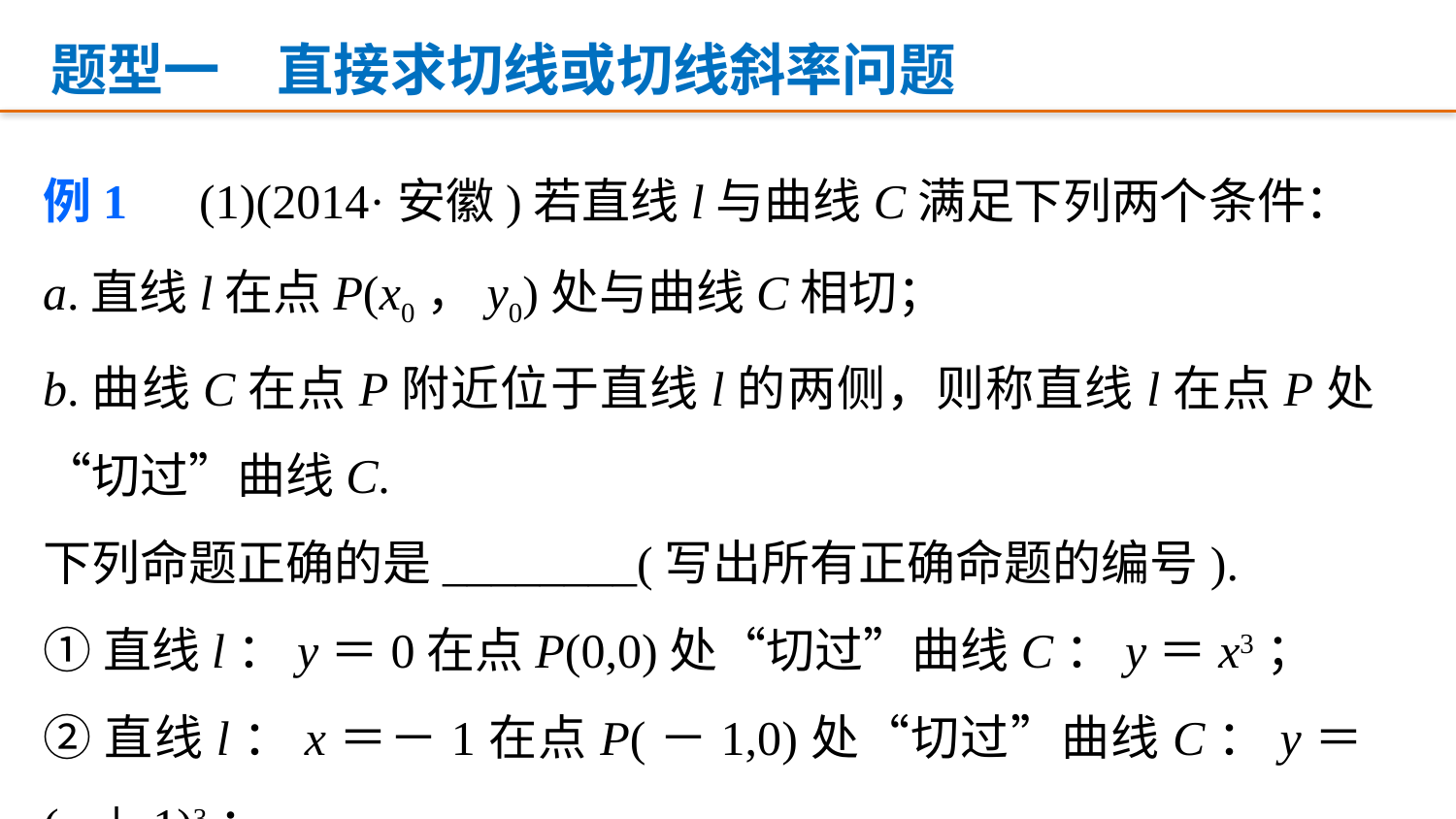

题型一　直接求切线或切线斜率问题
例1　(1)(2014·安徽)若直线l与曲线C满足下列两个条件：
a.直线l在点P(x0，y0)处与曲线C相切；
b.曲线C在点P附近位于直线l的两侧，则称直线l在点P处“切过”曲线C.
下列命题正确的是________(写出所有正确命题的编号).
①直线l：y＝0在点P(0,0)处“切过”曲线C：y＝x3；
②直线l：x＝－1在点P(－1,0)处“切过”曲线C：y＝(x＋1)3；